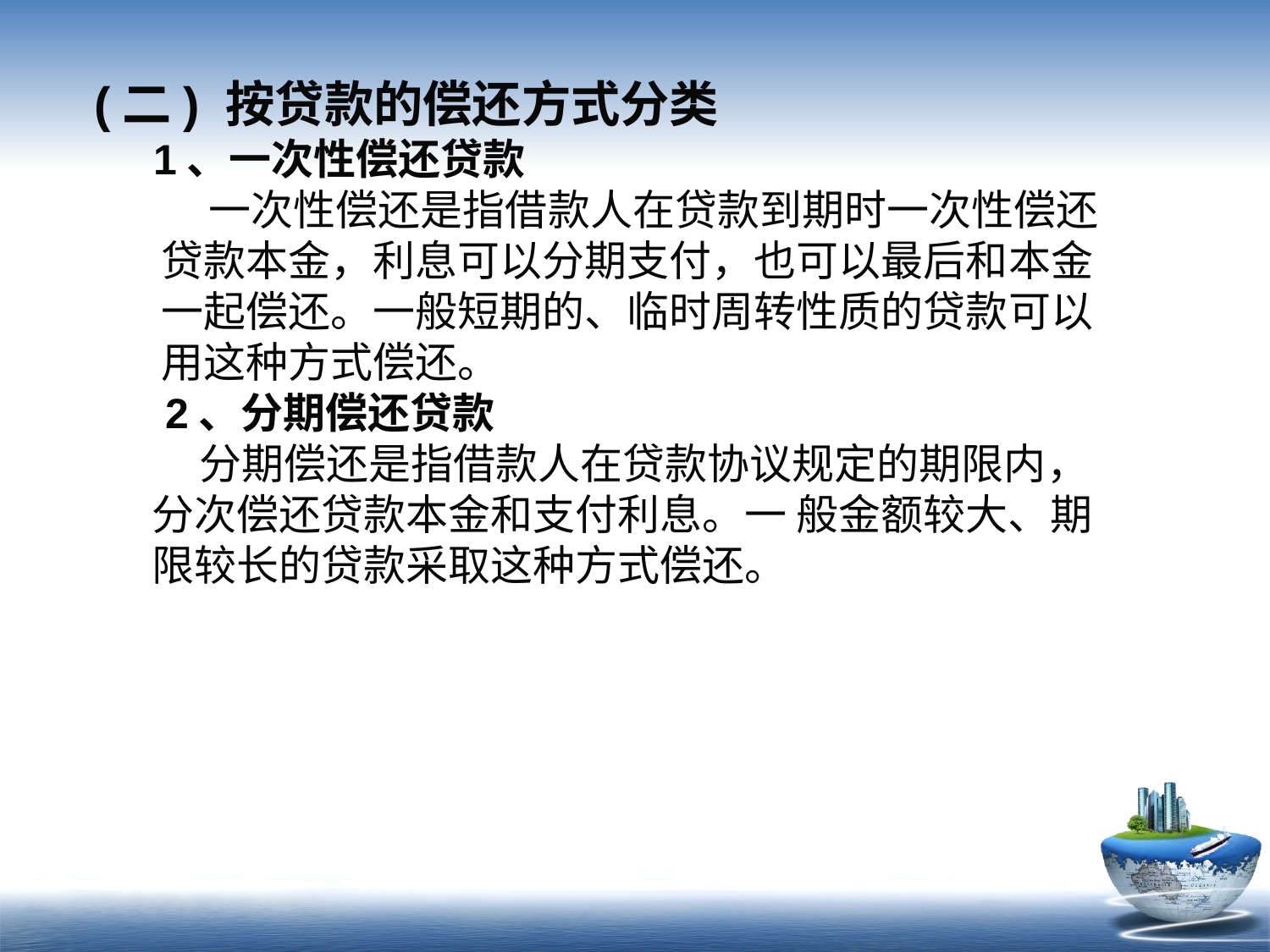

(二) 按贷款的偿还方式分类
     1、一次性偿还贷款
           一次性偿还是指借款人在贷款到期时一次性偿还
      贷款本金，利息可以分期支付，也可以最后和本金
      一起偿还。一般短期的、临时周转性质的贷款可以
      用这种方式偿还。
      2、分期偿还贷款
          分期偿还是指借款人在贷款协议规定的期限内，
     分次偿还贷款本金和支付利息。一 般金额较大、期
     限较长的贷款采取这种方式偿还。